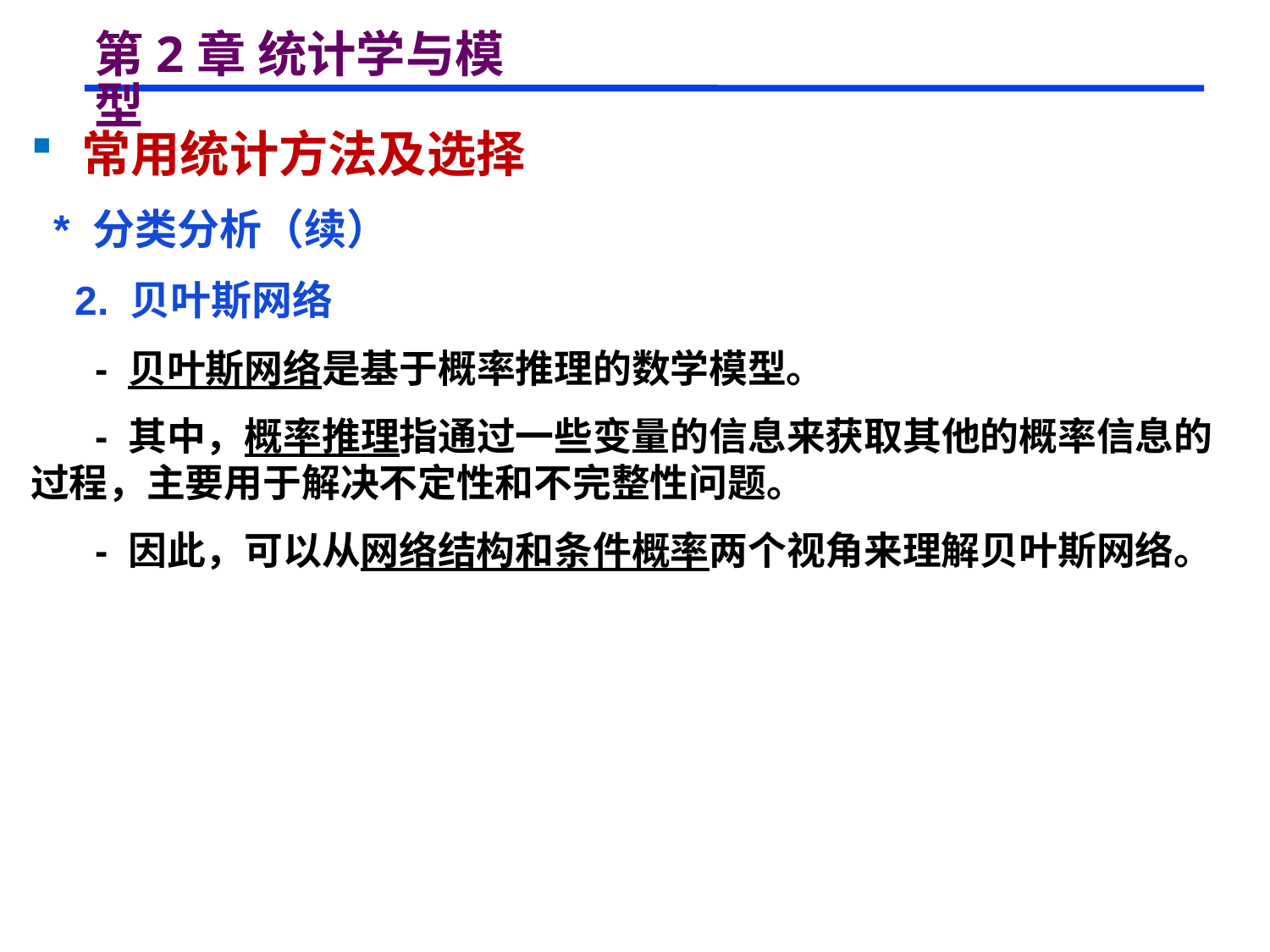

# 第2章 统计学与模型
 常用统计方法及选择
  * 分类分析（续）
    2. 贝叶斯网络
      - 贝叶斯网络是基于概率推理的数学模型。
      - 其中，概率推理指通过一些变量的信息来获取其他的概率信息的过程，主要用于解决不定性和不完整性问题。
      - 因此，可以从网络结构和条件概率两个视角来理解贝叶斯网络。